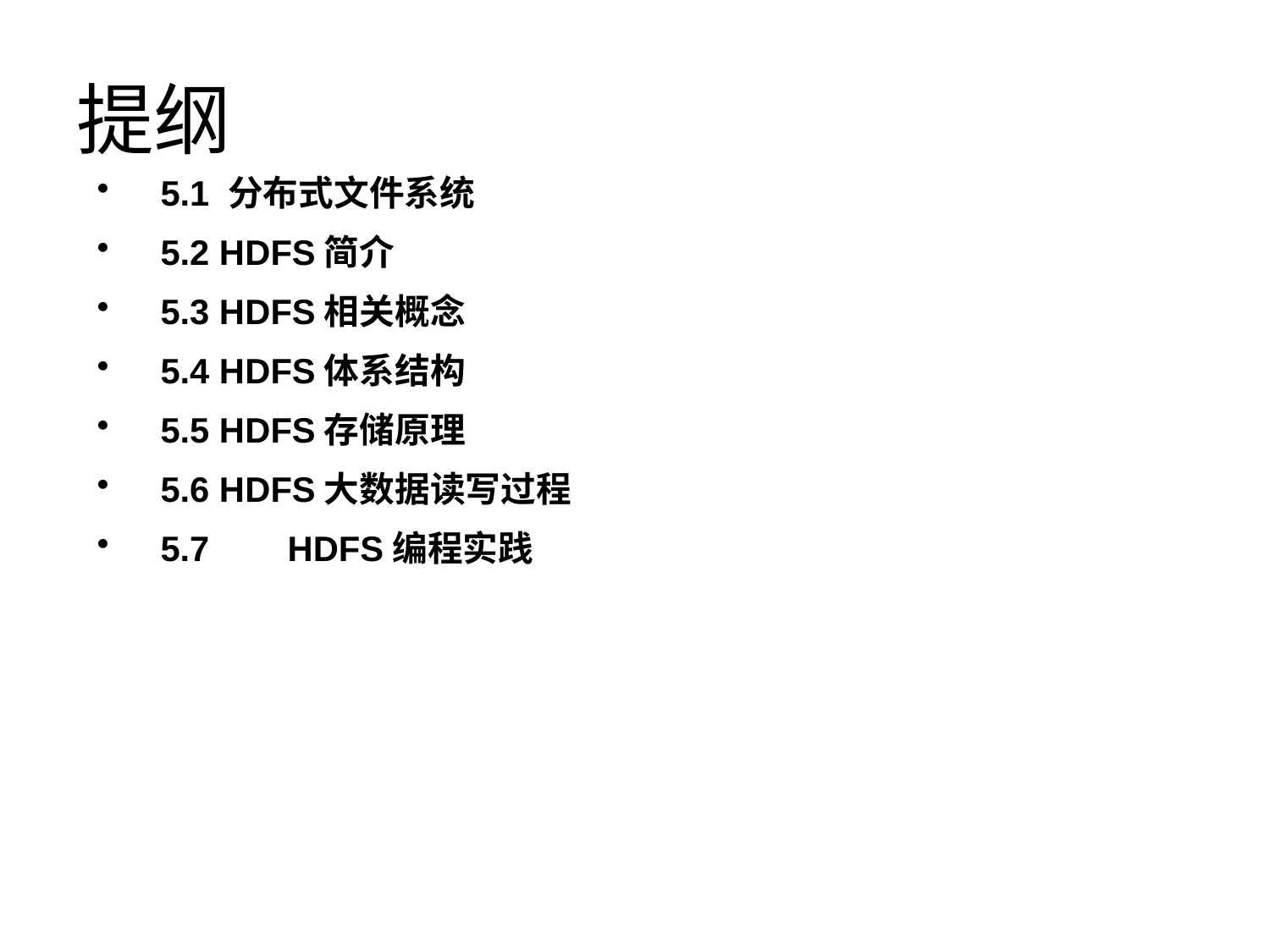

提纲
5.1 分布式文件系统
5.2 HDFS简介
5.3 HDFS相关概念
5.4 HDFS体系结构
5.5 HDFS存储原理
5.6 HDFS大数据读写过程
5.7	HDFS编程实践